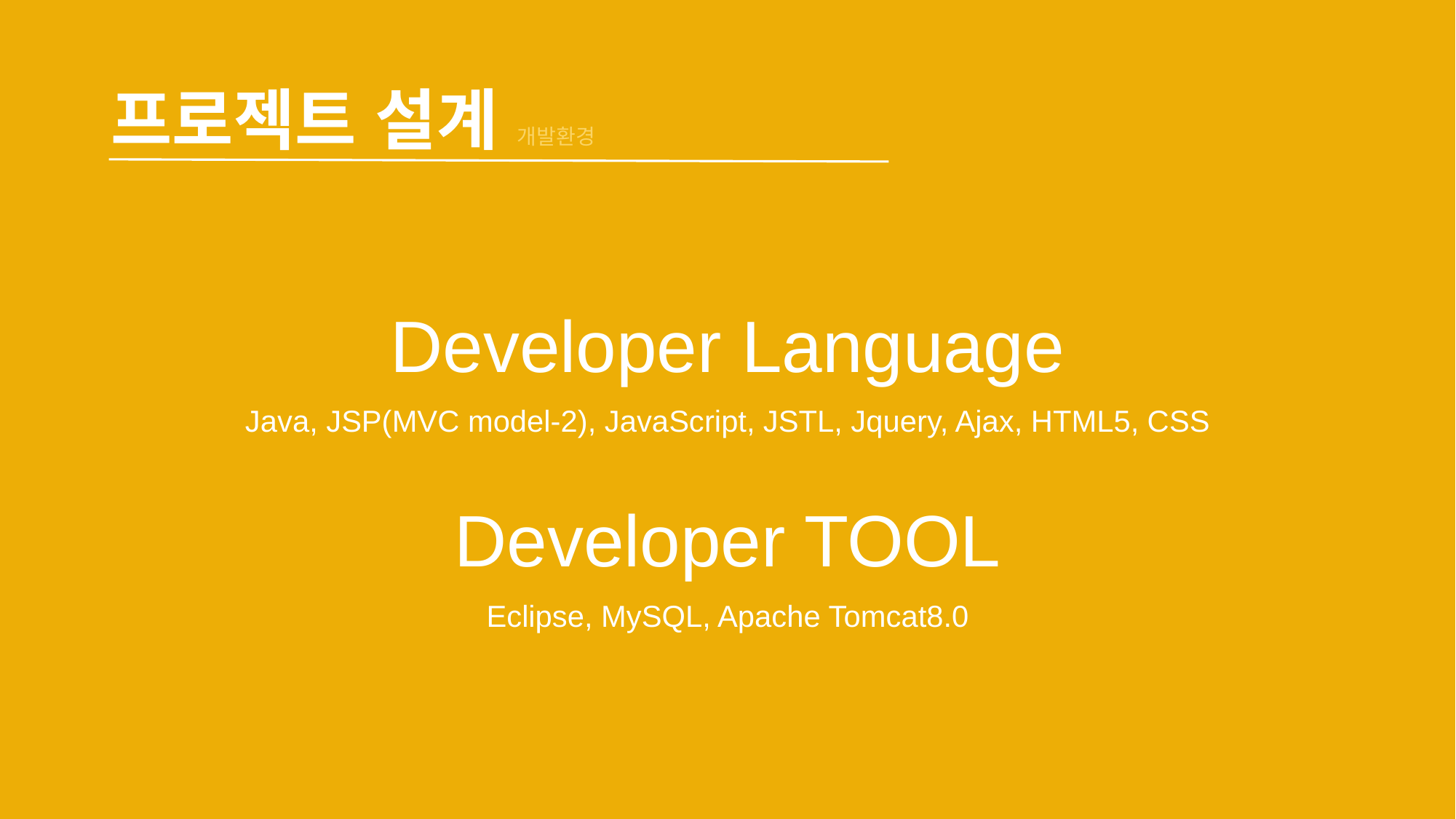

프로젝트 설계 개발환경

Developer Language
Java, JSP(MVC model-2), JavaScript, JSTL, Jquery, Ajax, HTML5, CSS

Developer TOOL
Eclipse, MySQL, Apache Tomcat8.0